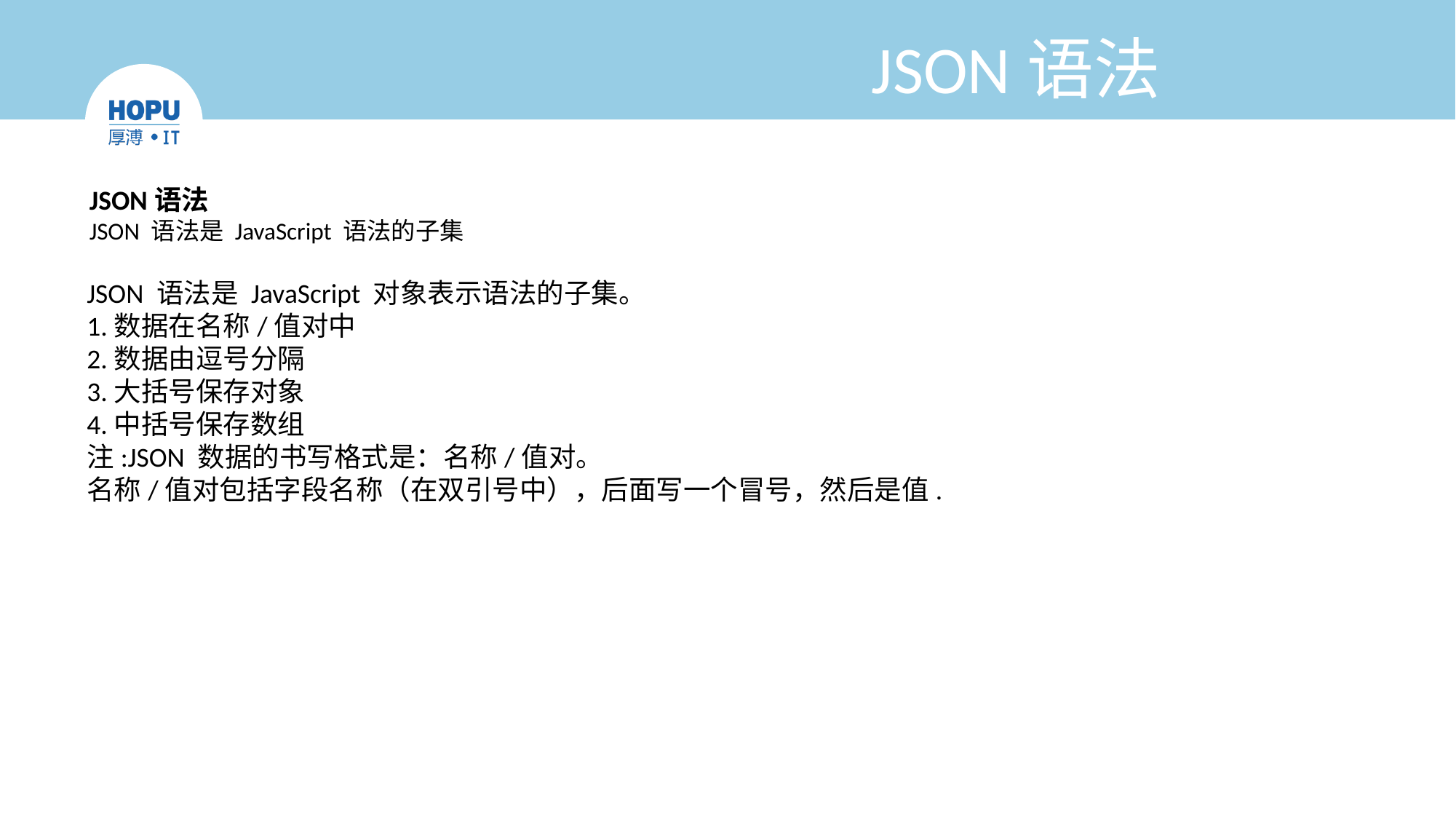

# JSON语法
JSON语法
JSON 语法是 JavaScript 语法的子集
JSON 语法是 JavaScript 对象表示语法的子集。
1.数据在名称/值对中
2.数据由逗号分隔
3.大括号保存对象
4.中括号保存数组
注:JSON 数据的书写格式是：名称/值对。
名称/值对包括字段名称（在双引号中），后面写一个冒号，然后是值.